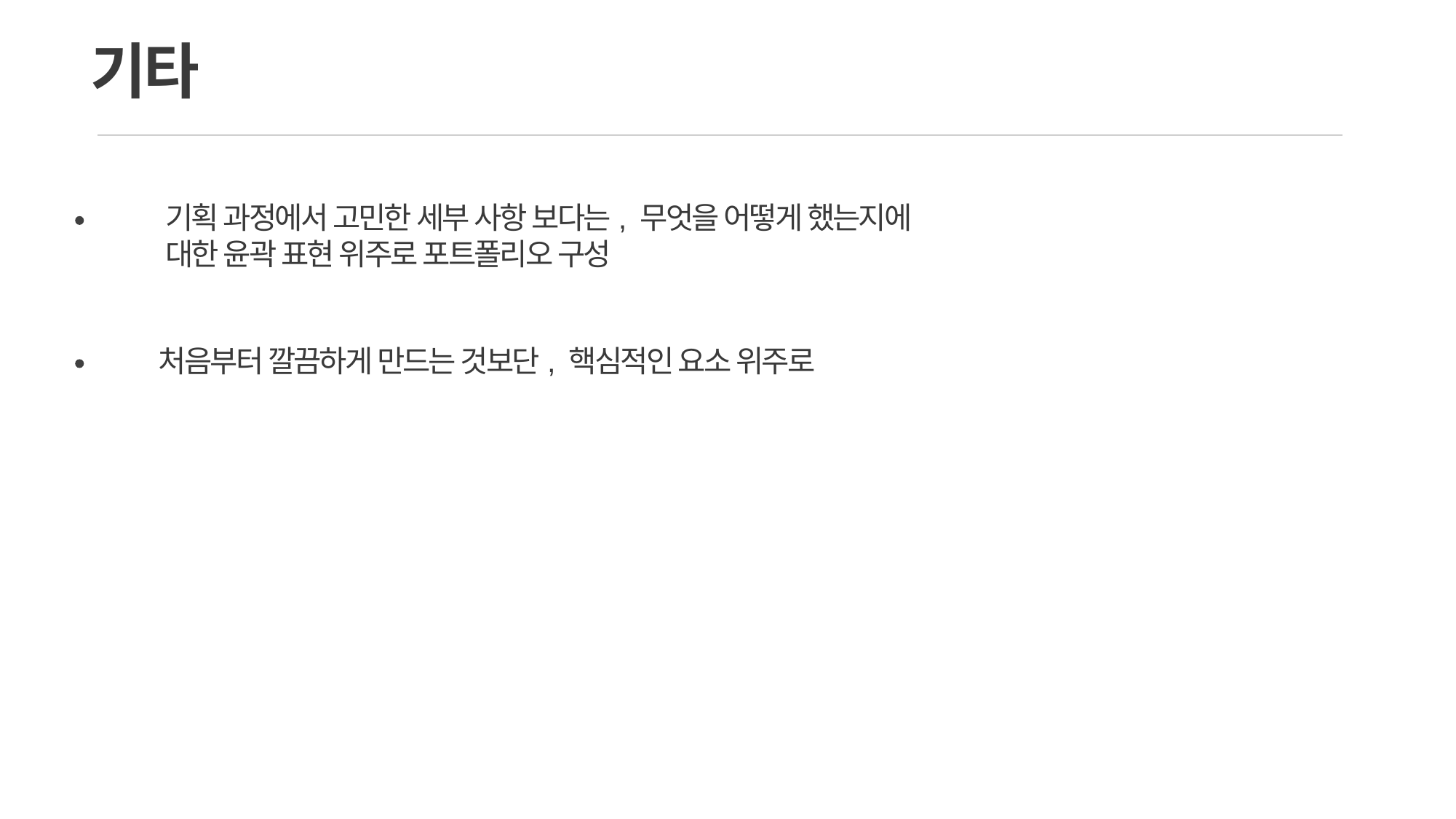

기타
기획 과정에서 고민한 세부 사항 보다는, 무엇을 어떻게 했는지에
대한 윤곽 표현 위주로 포트폴리오 구성

처음부터 깔끔하게 만드는 것보단, 핵심적인 요소 위주로